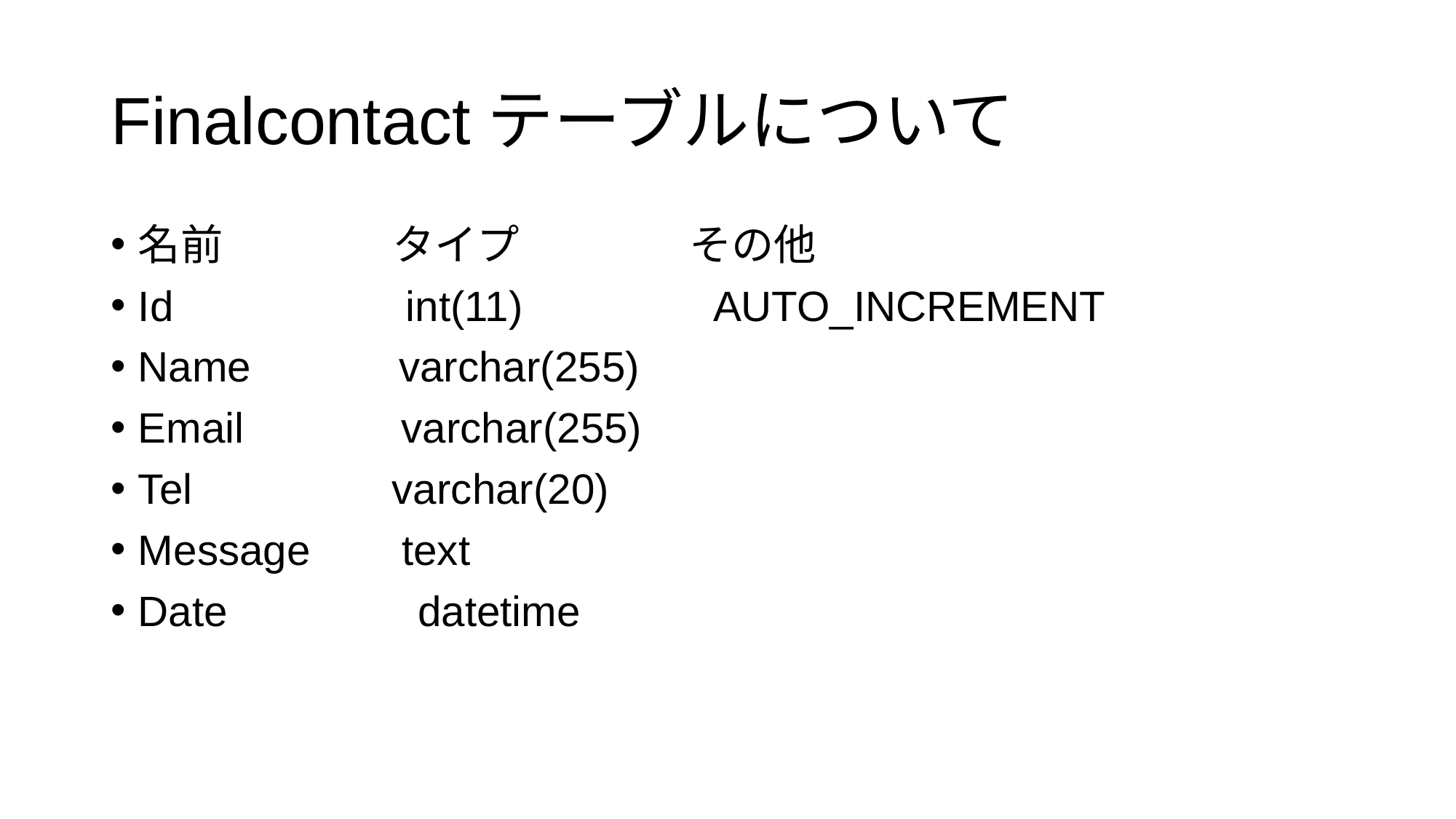

# Finalcontactテーブルについて
名前　　　　タイプ　　　　その他
Id　　　　　int(11)　　　　AUTO_INCREMENT
Name　　　varchar(255)
Email　　　 varchar(255)
Tel　　　　 varchar(20)
Message　   text
Date　　　　datetime